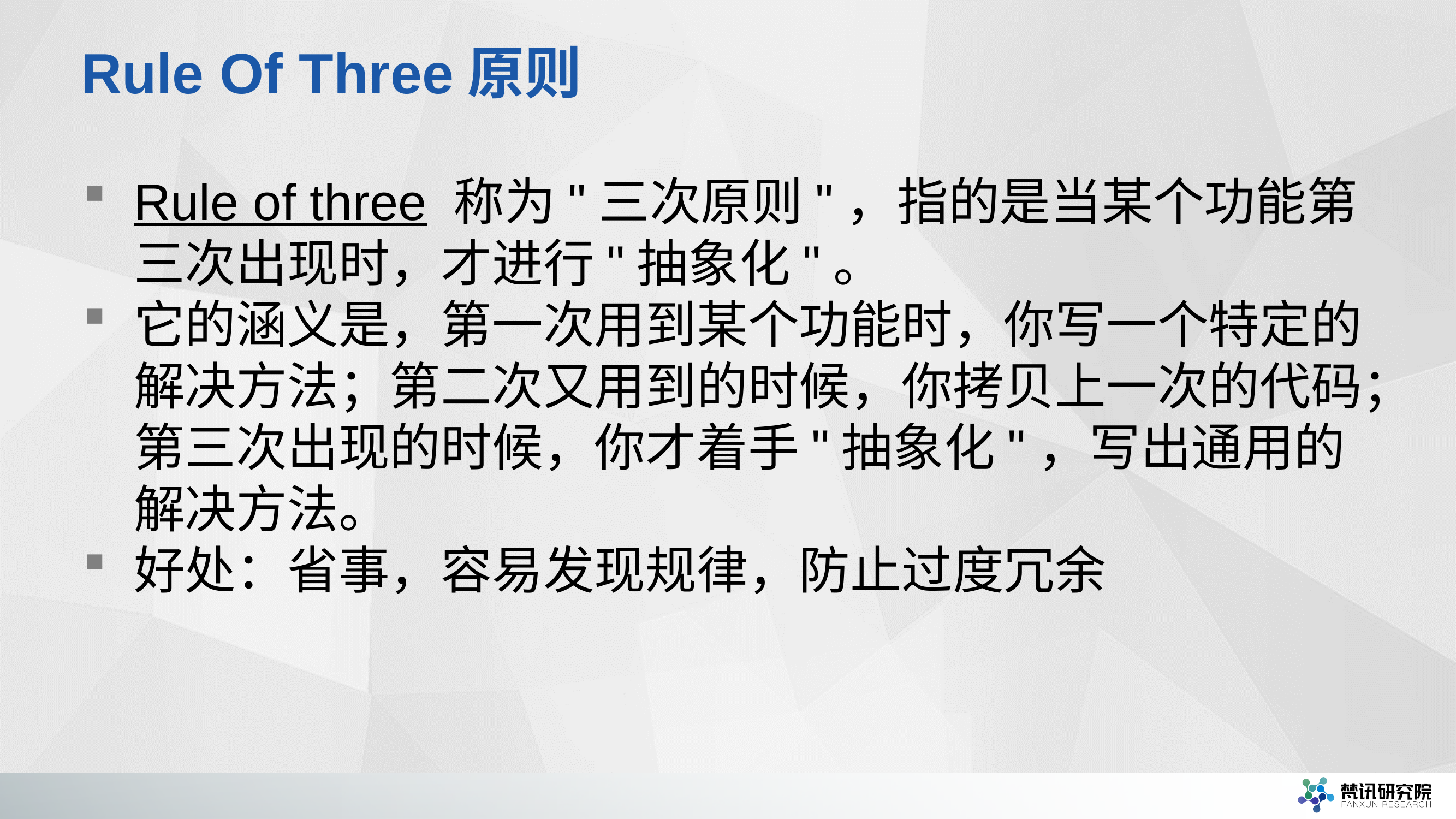

# Rule Of Three原则
Rule of three 称为"三次原则"，指的是当某个功能第三次出现时，才进行"抽象化"。
它的涵义是，第一次用到某个功能时，你写一个特定的解决方法；第二次又用到的时候，你拷贝上一次的代码；第三次出现的时候，你才着手"抽象化"，写出通用的解决方法。
好处：省事，容易发现规律，防止过度冗余